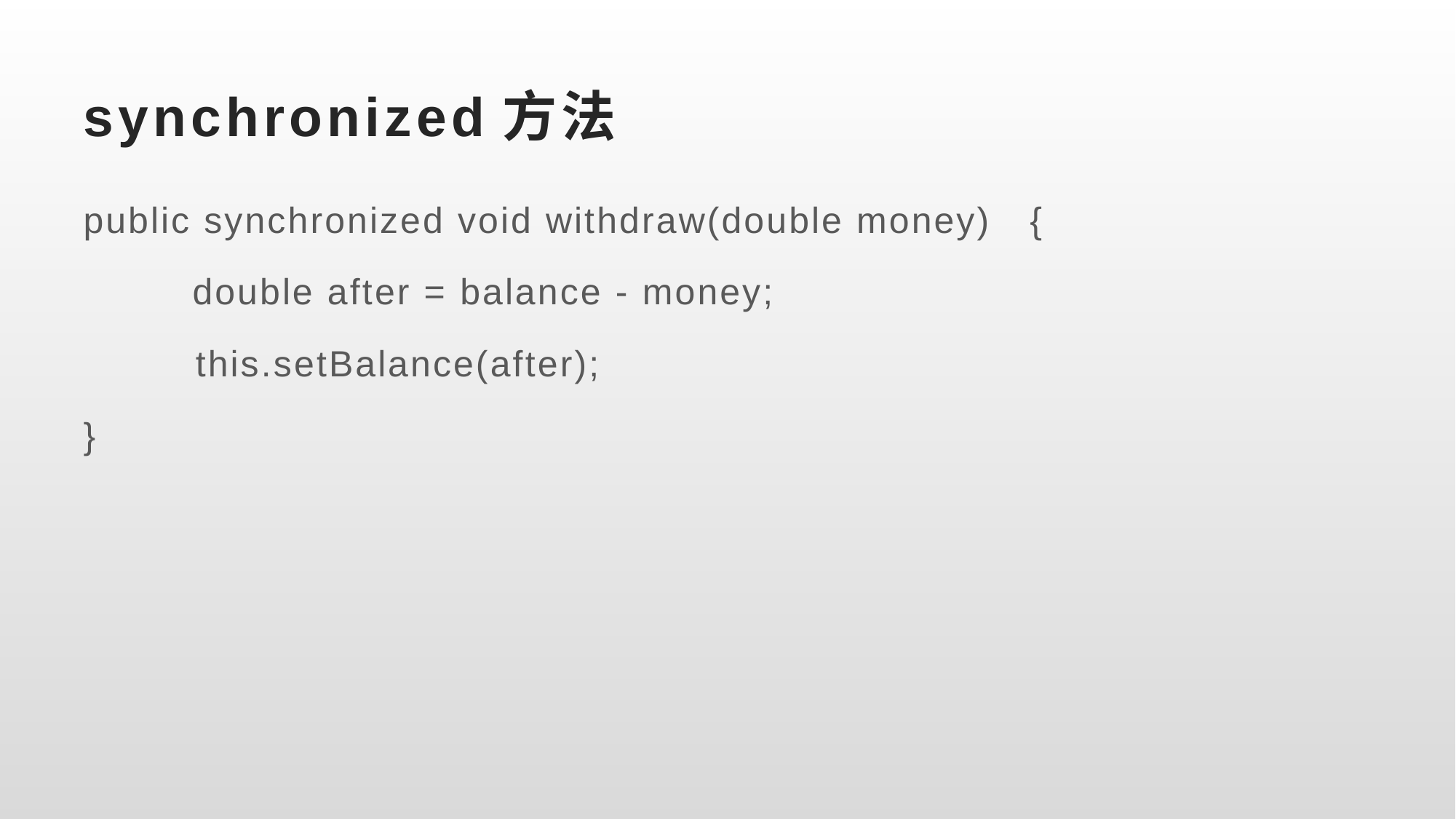

# synchronized方法
public synchronized void withdraw(double money)   {
	double after = balance - money;
         this.setBalance(after);
}